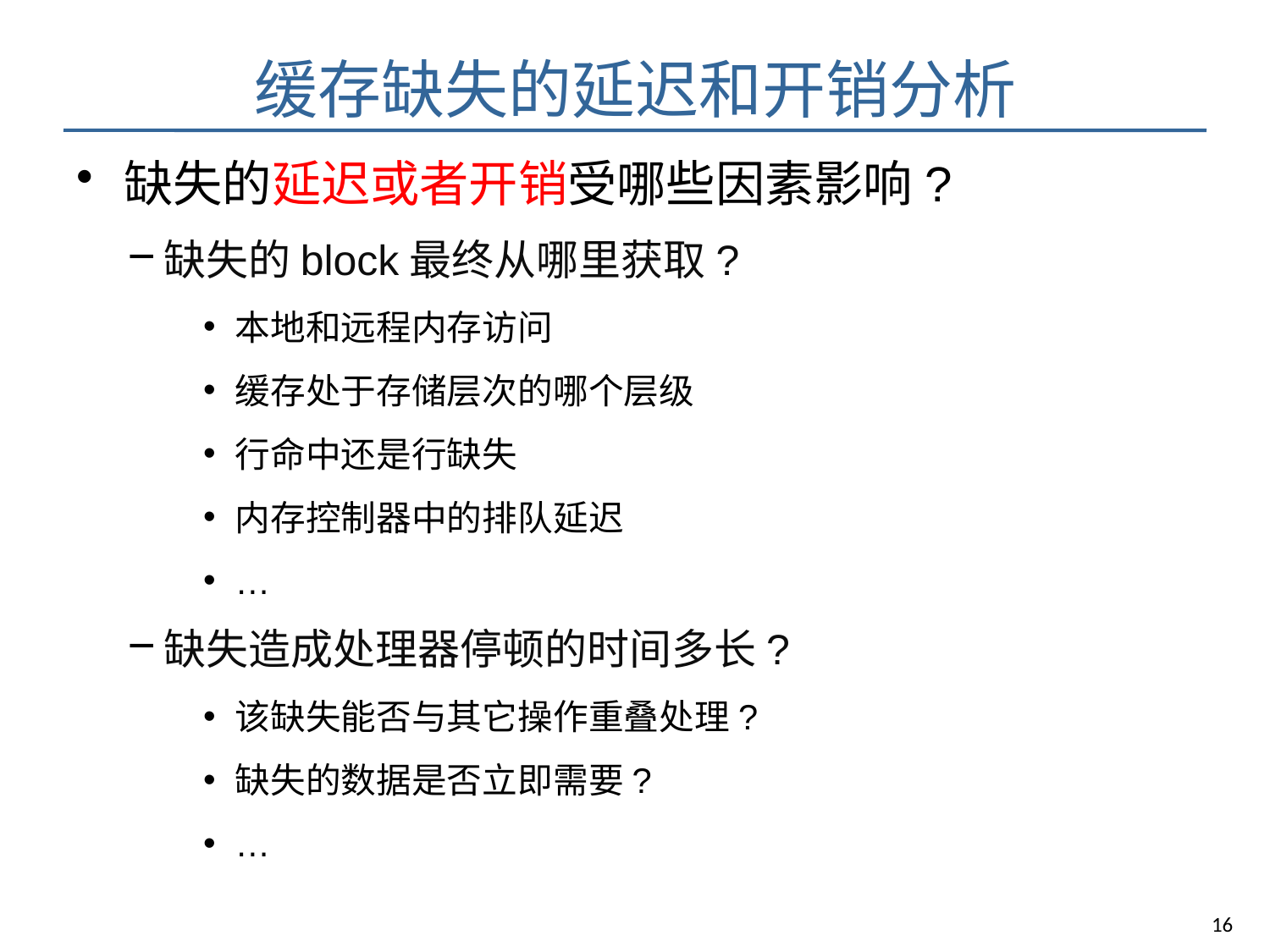

# 缓存缺失的延迟和开销分析
缺失的延迟或者开销受哪些因素影响?
缺失的block最终从哪里获取?
本地和远程内存访问
缓存处于存储层次的哪个层级
行命中还是行缺失
内存控制器中的排队延迟
…
缺失造成处理器停顿的时间多长?
该缺失能否与其它操作重叠处理?
缺失的数据是否立即需要?
…
16